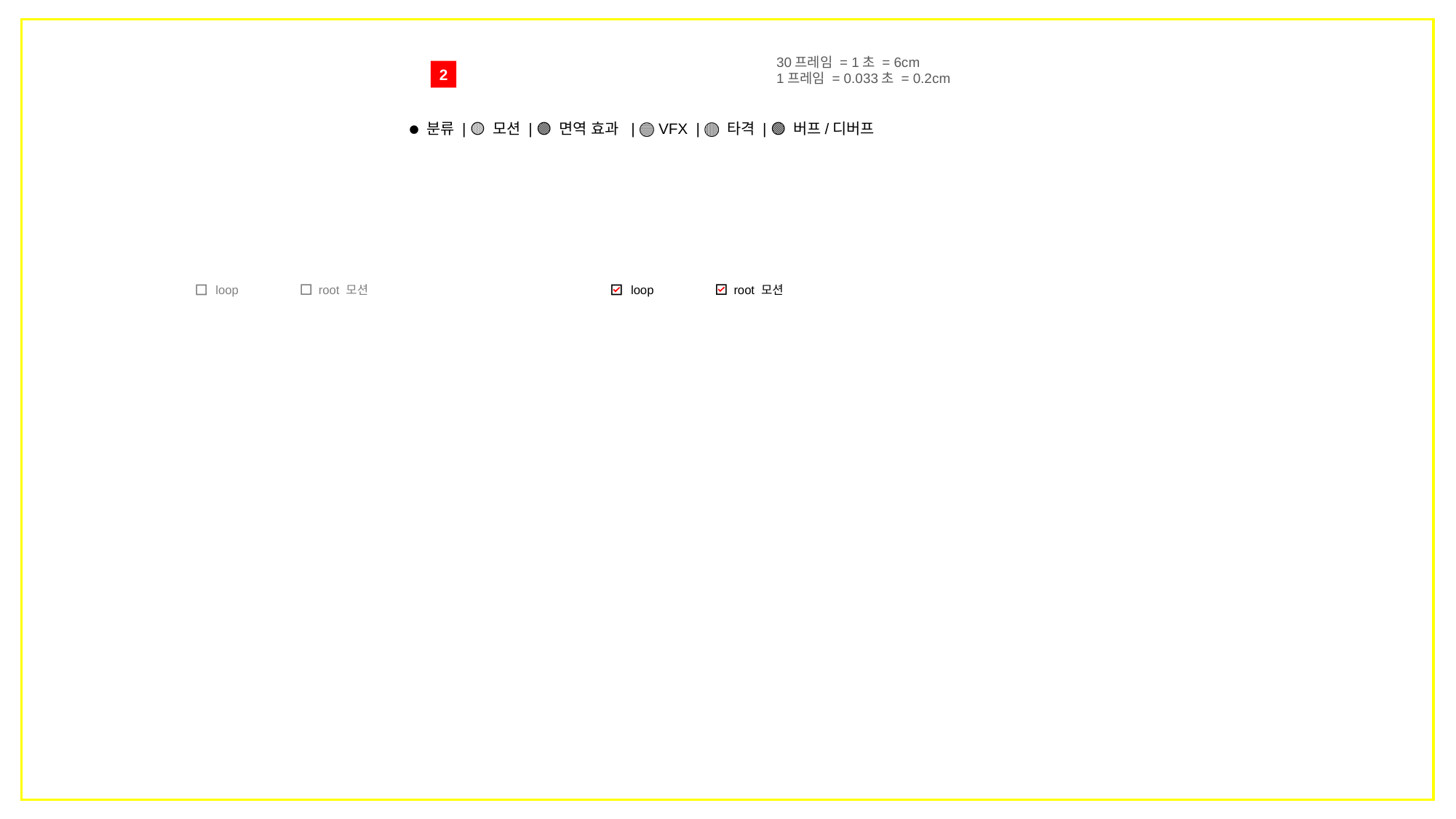

30프레임 = 1초 = 6cm
1프레임 = 0.033초 = 0.2cm
2
⚫ 분류 | 🟡 모션 | 🟣 면역 효과  | 🔵 VFX  | 🔴 타격 | 🟢 버프/디버프
loop

root 모션

loop

root 모션